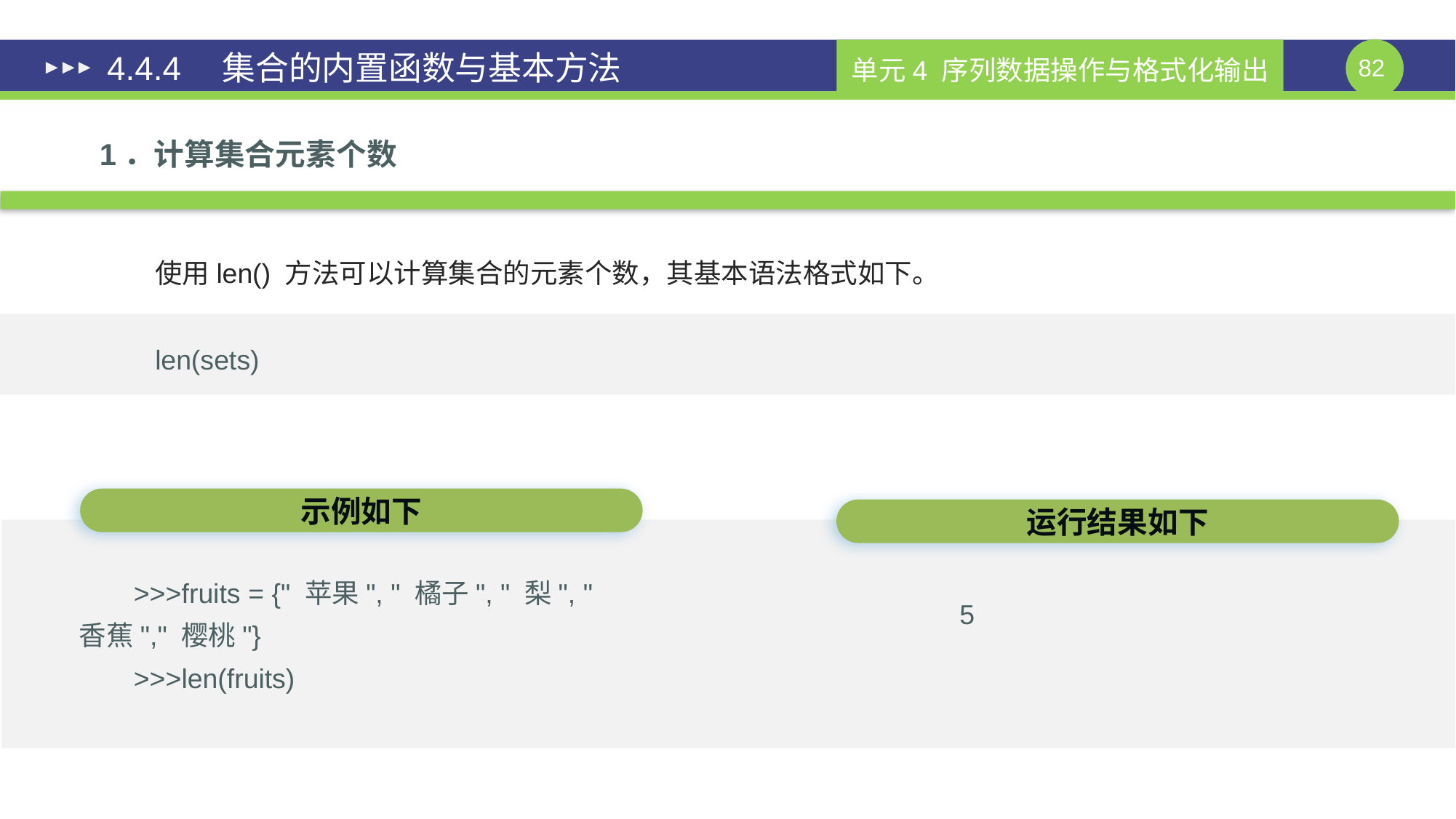

# 4.4.4　集合的内置函数与基本方法
1．计算集合元素个数

使用len() 方法可以计算集合的元素个数，其基本语法格式如下。

len(sets)

示例如下
运行结果如下

>>>fruits = {" 苹果", " 橘子", " 梨", " 香蕉"," 樱桃"}
>>>len(fruits)
5